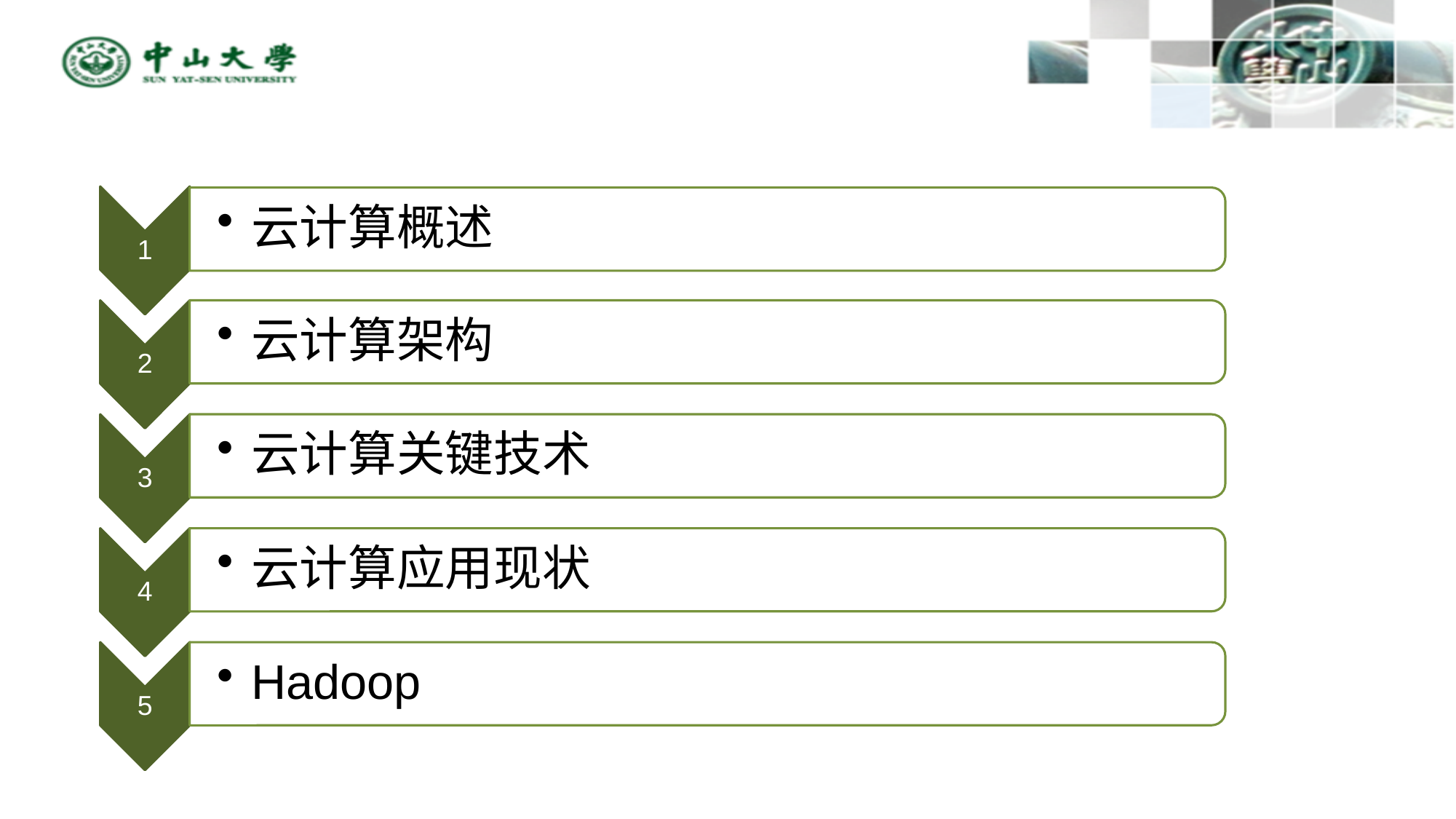

2
1
云计算概述
2
云计算架构
3
云计算关键技术
4
云计算应用现状
5
Hadoop